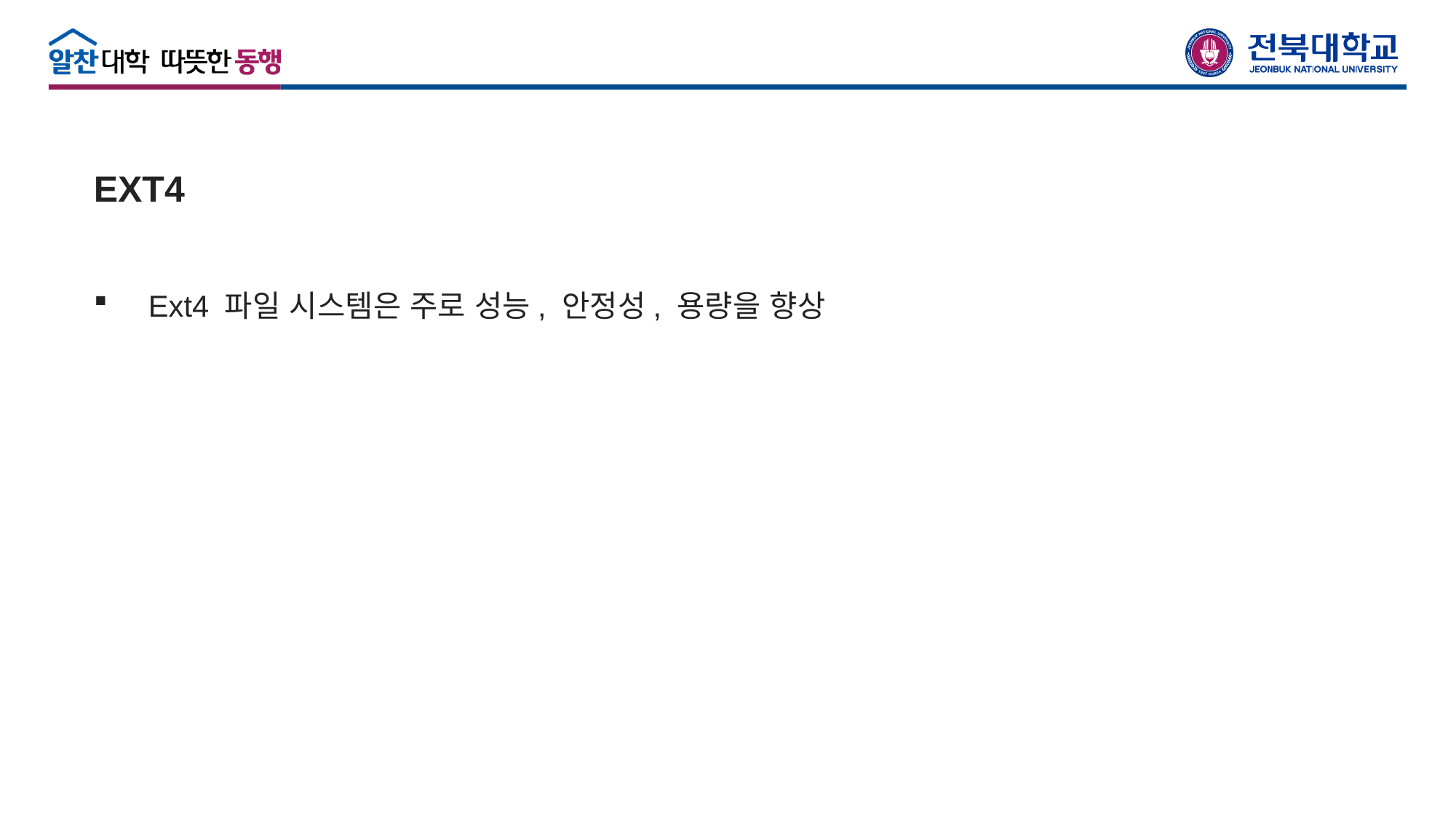

EXT4
Ext4 파일 시스템은 주로 성능, 안정성, 용량을 향상